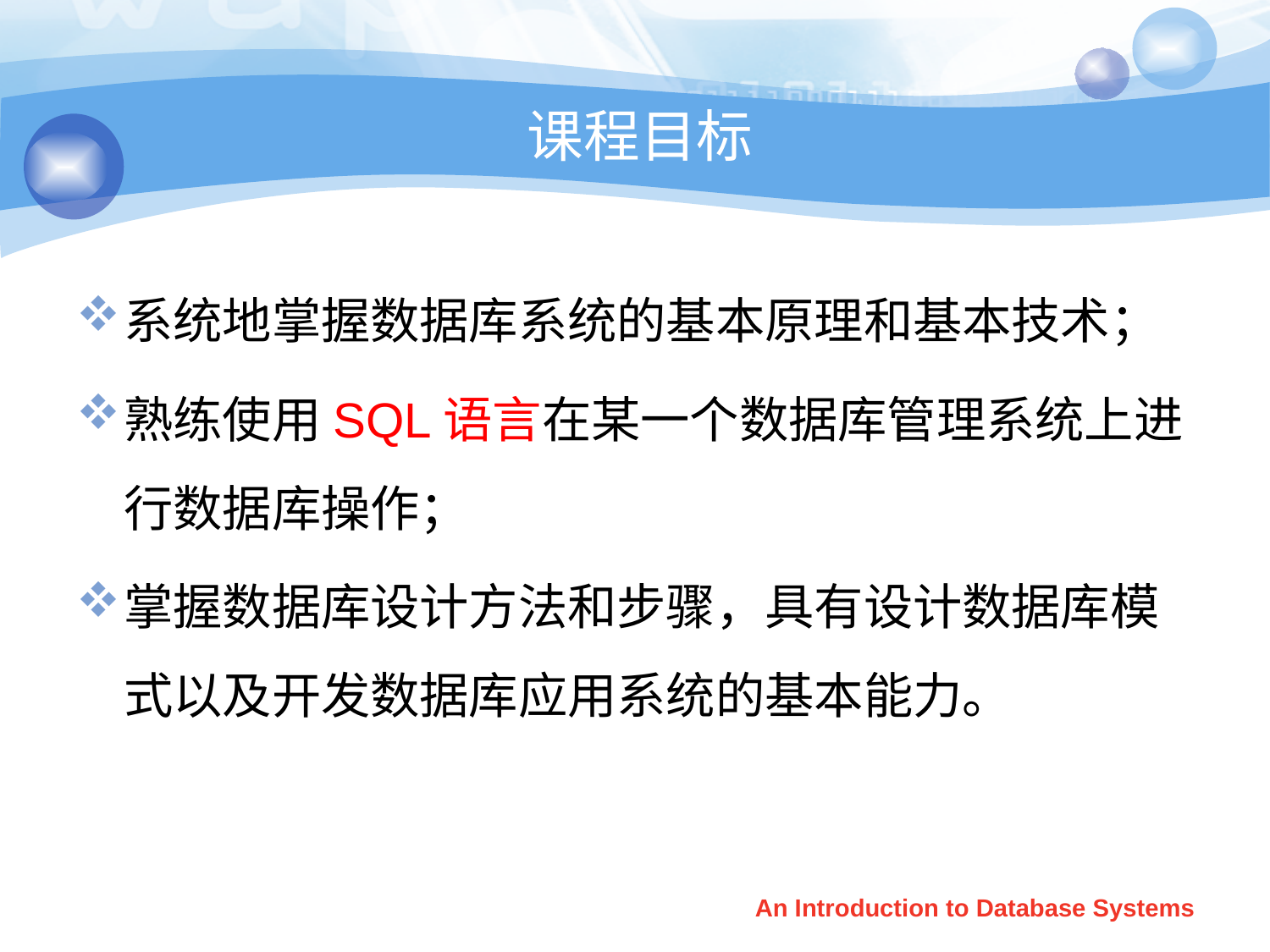

# 课程目标
系统地掌握数据库系统的基本原理和基本技术；
熟练使用SQL语言在某一个数据库管理系统上进行数据库操作；
掌握数据库设计方法和步骤，具有设计数据库模式以及开发数据库应用系统的基本能力。
An Introduction to Database Systems